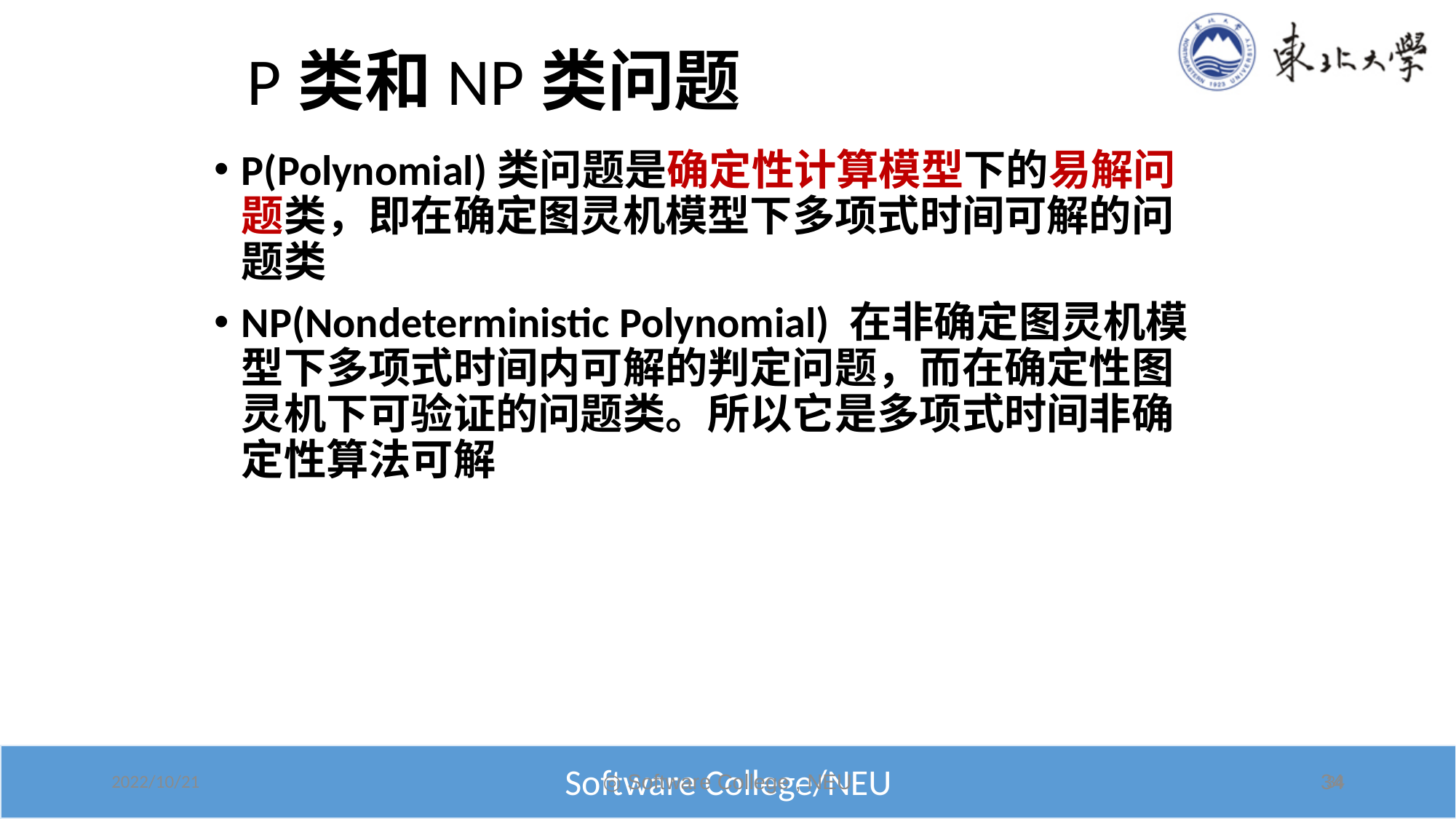

# P类和NP类问题
P(Polynomial)类问题是确定性计算模型下的易解问题类，即在确定图灵机模型下多项式时间可解的问题类
NP(Nondeterministic Polynomial) 在非确定图灵机模型下多项式时间内可解的判定问题，而在确定性图灵机下可验证的问题类。所以它是多项式时间非确定性算法可解

◎ Software College , NEU
34